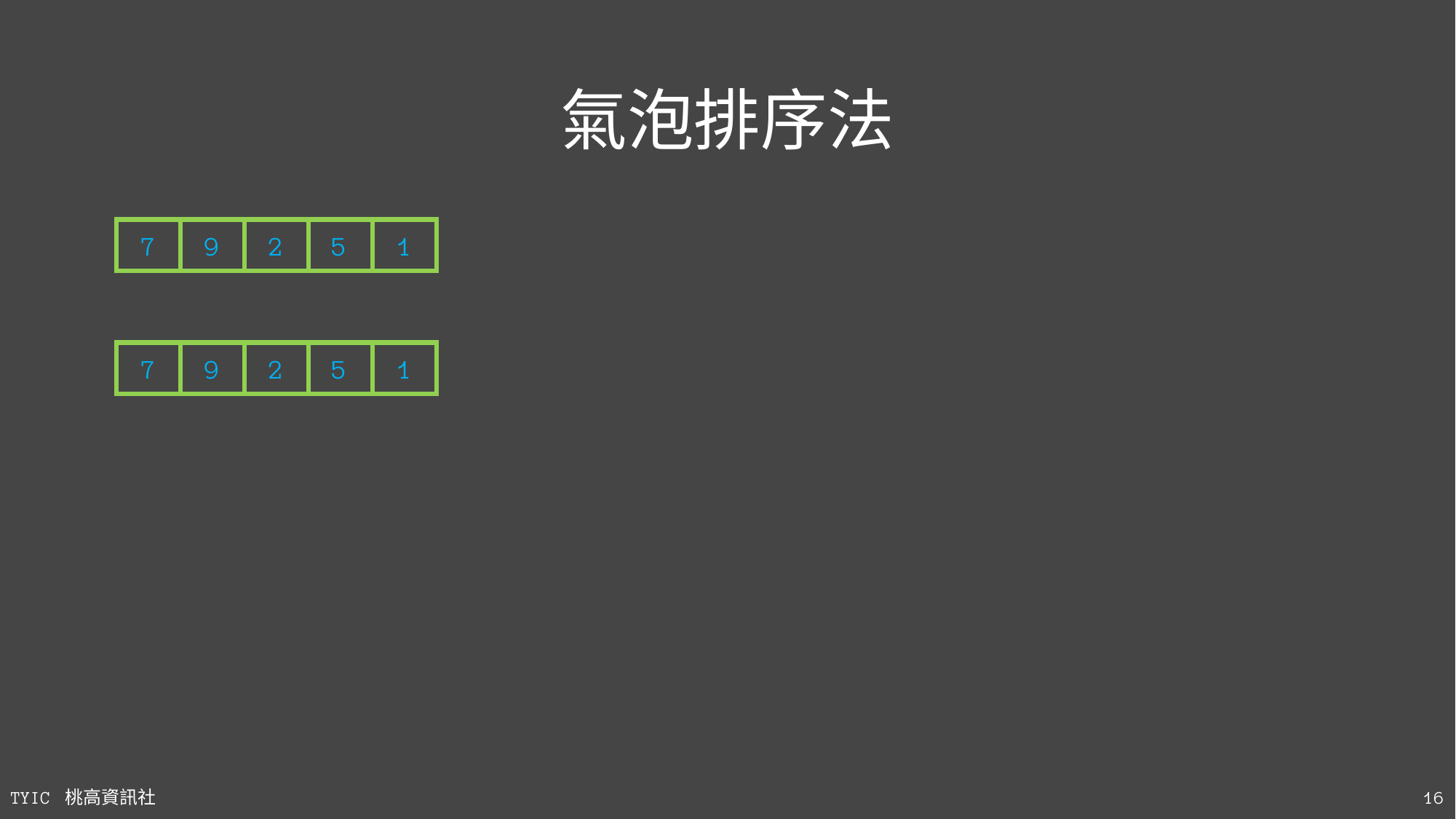

# 氣泡排序法

7
9
2
5
1

7
9
2
5
1